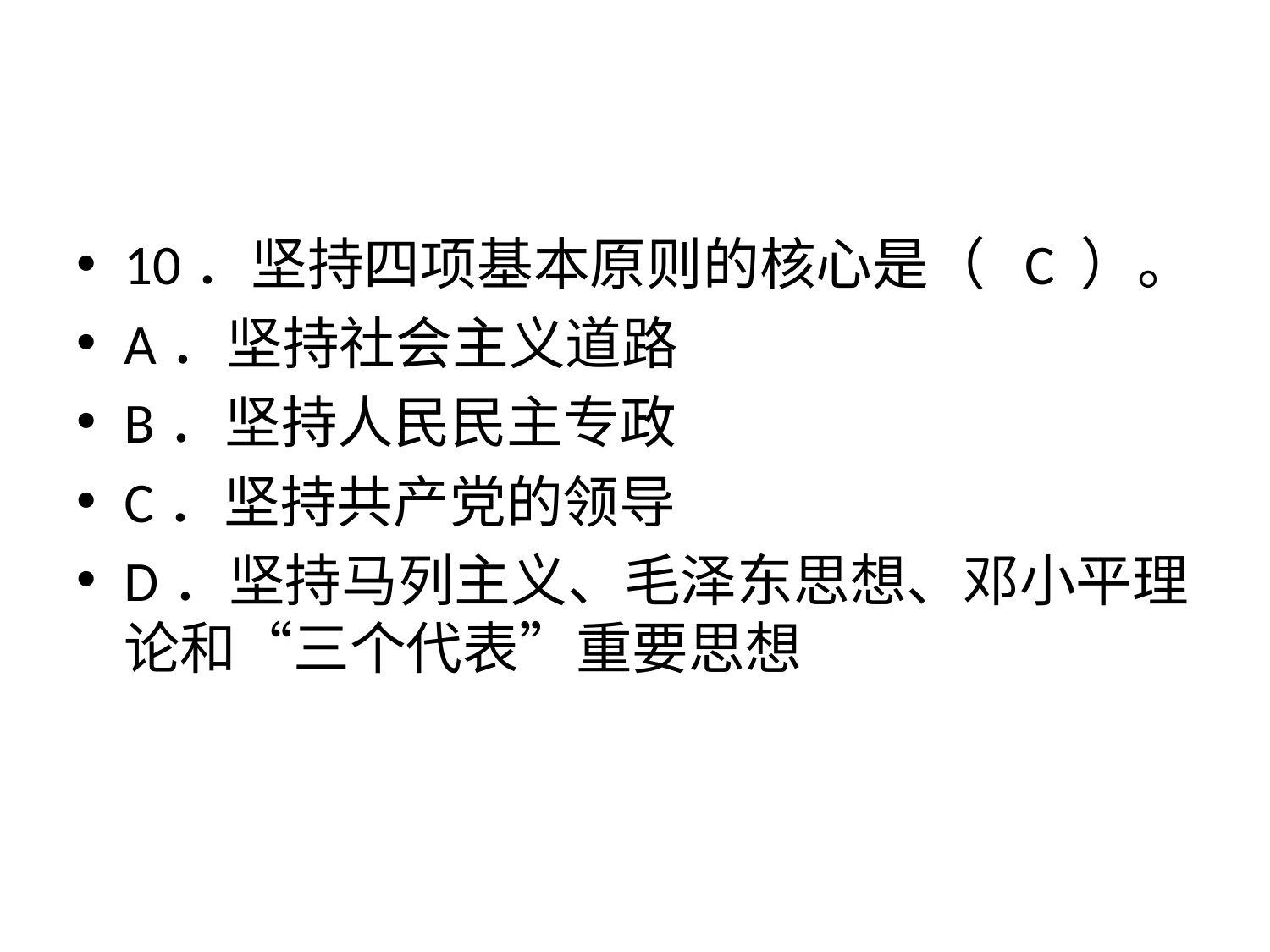

#
10．坚持四项基本原则的核心是（  C ）。
A．坚持社会主义道路
B．坚持人民民主专政
C．坚持共产党的领导
D．坚持马列主义、毛泽东思想、邓小平理论和“三个代表”重要思想